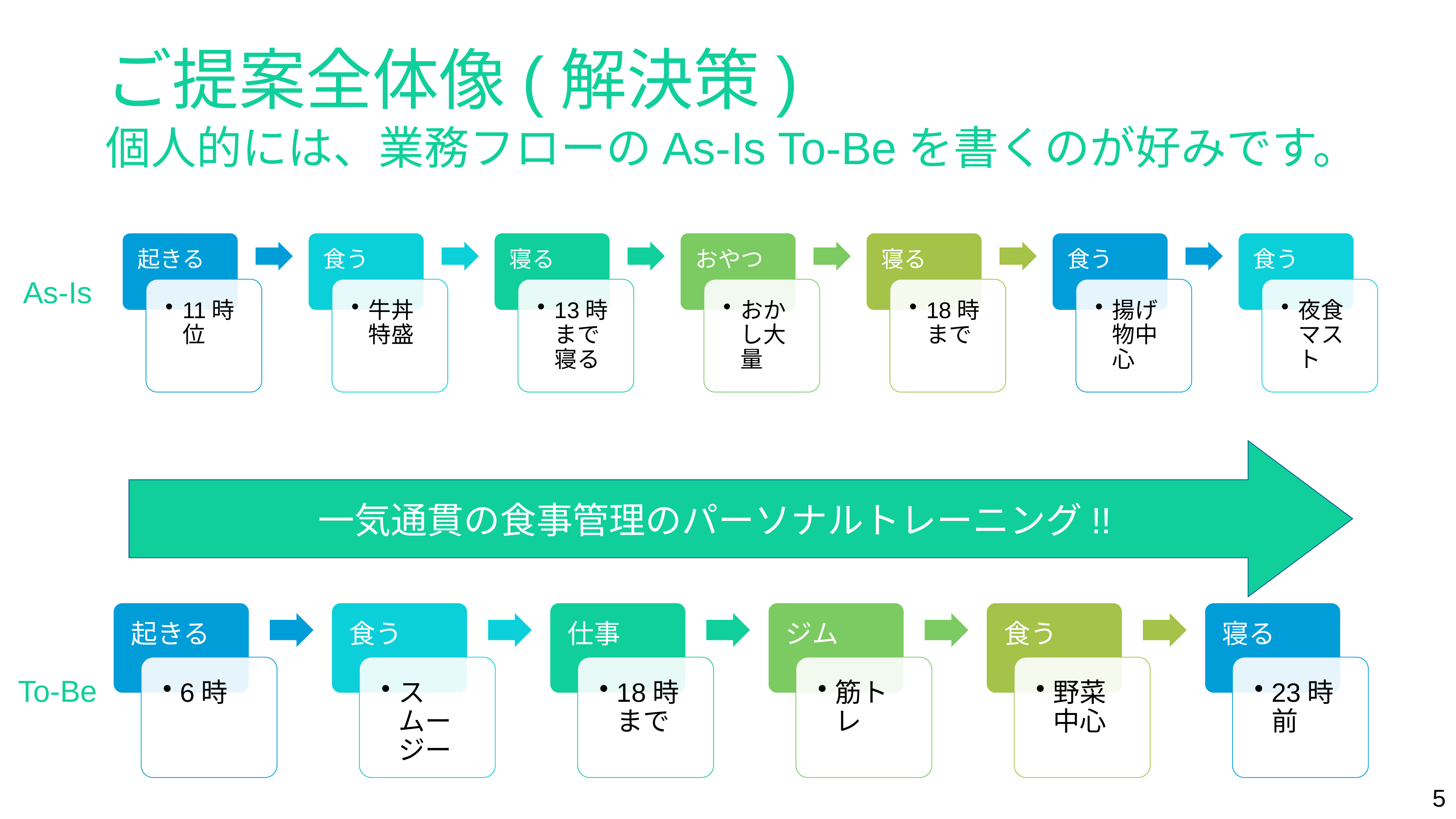

一気通貫の食事管理のパーソナルトレーニング!!
# ご提案全体像(解決策)
起きる
11時位

食う
牛丼特盛

寝る
13時まで寝る

おやつ
おかし大量

寝る
18時まで

食う
揚げ物中心

食う
夜食マスト
個人的には、業務フローのAs-Is To-Beを書くのが好みです。
As-Is
起きる
6時

食う
スムージー

仕事
18時まで

ジム
筋トレ

食う
野菜中心

寝る
23時前
To-Be
5